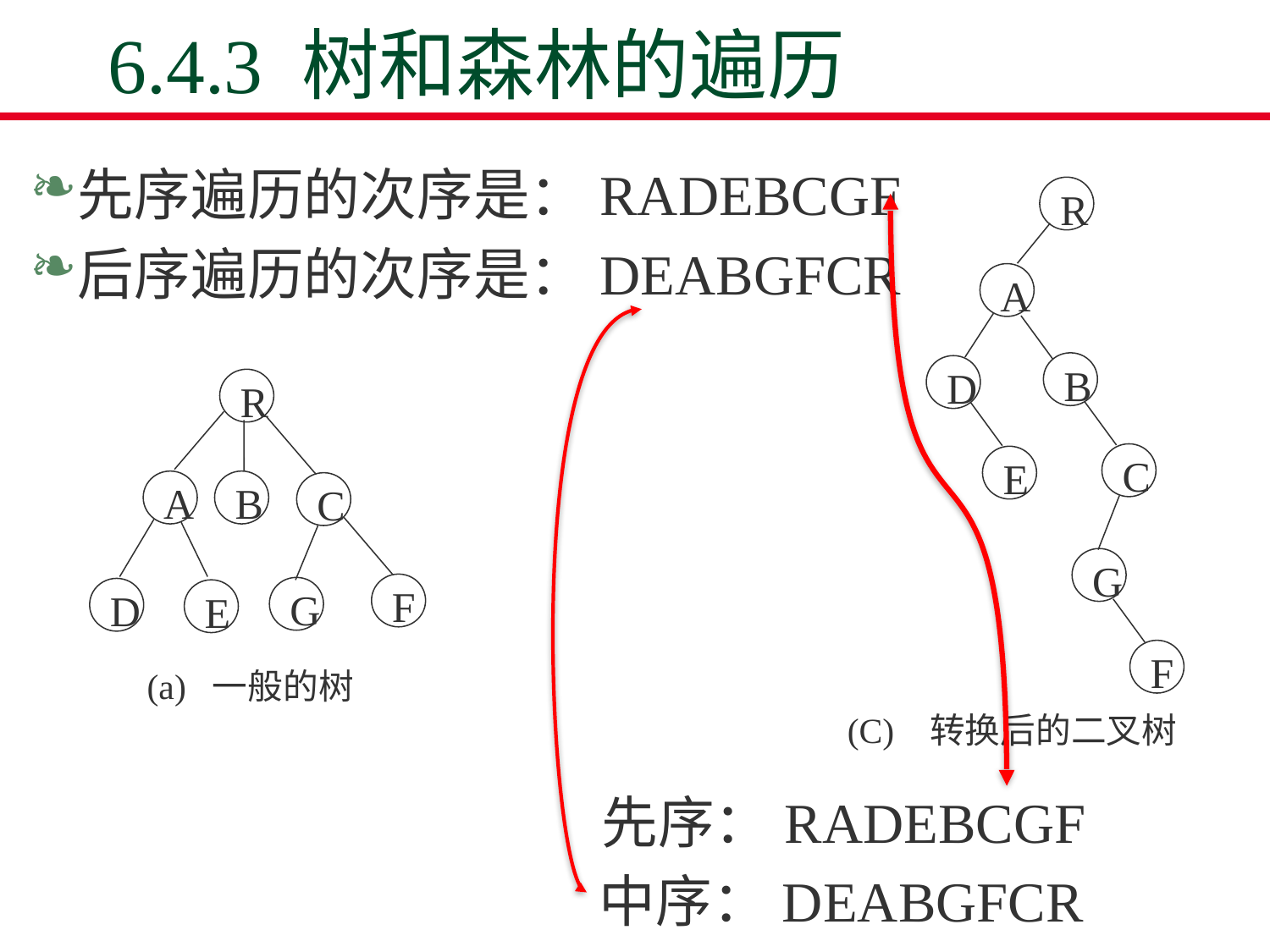

# 6.4.3 树和森林的遍历
先序遍历的次序是：RADEBCGF
后序遍历的次序是：DEABGFCR
R

A

B
D

C
E

G

F
(C)   转换后的二叉树
R

A
B
C

F
G
D
E
(a)  一般的树
先序：RADEBCGF
中序：DEABGFCR